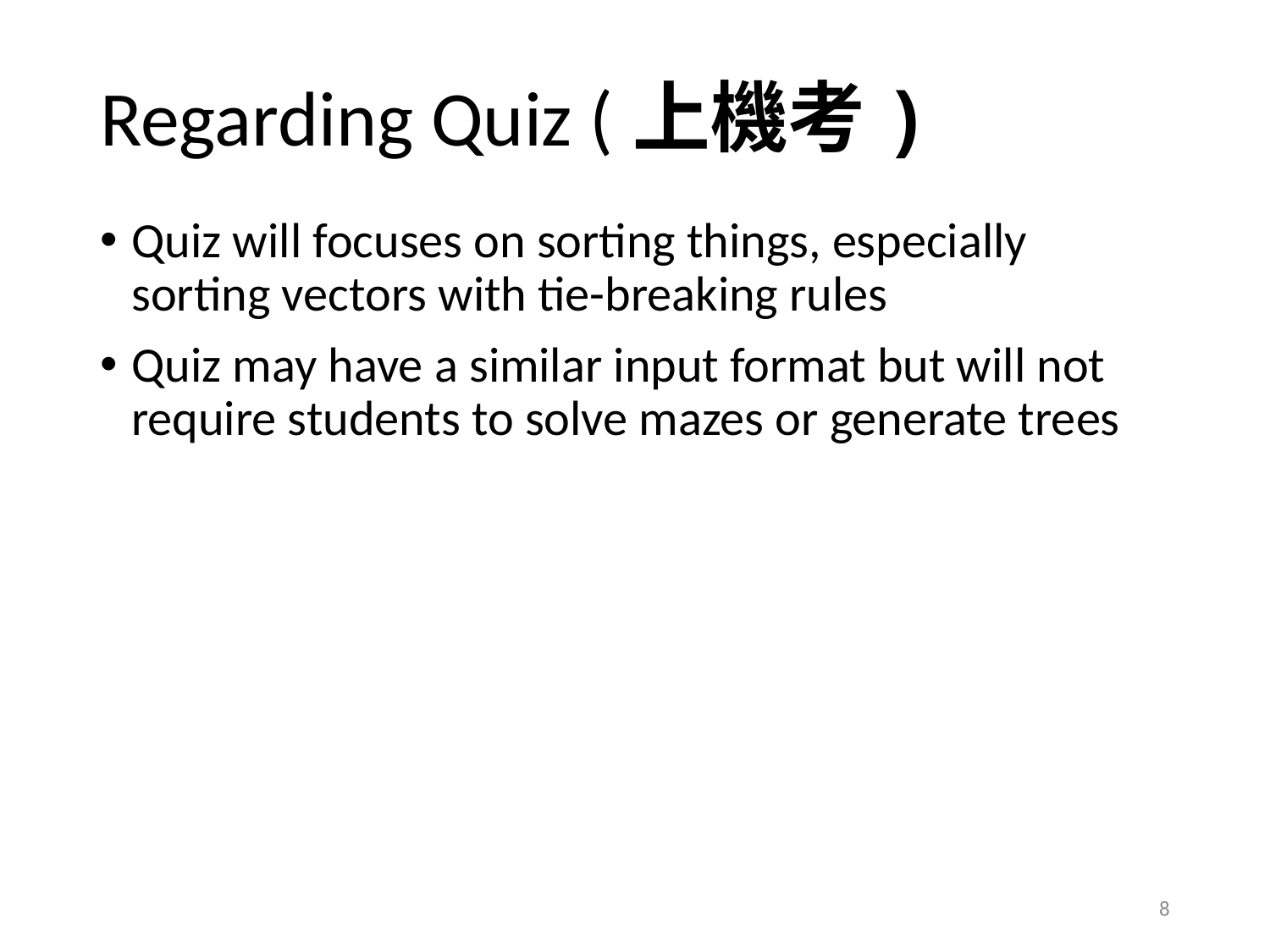

# Regarding Quiz (上機考)
Quiz will focuses on sorting things, especially sorting vectors with tie-breaking rules
Quiz may have a similar input format but will not require students to solve mazes or generate trees
8